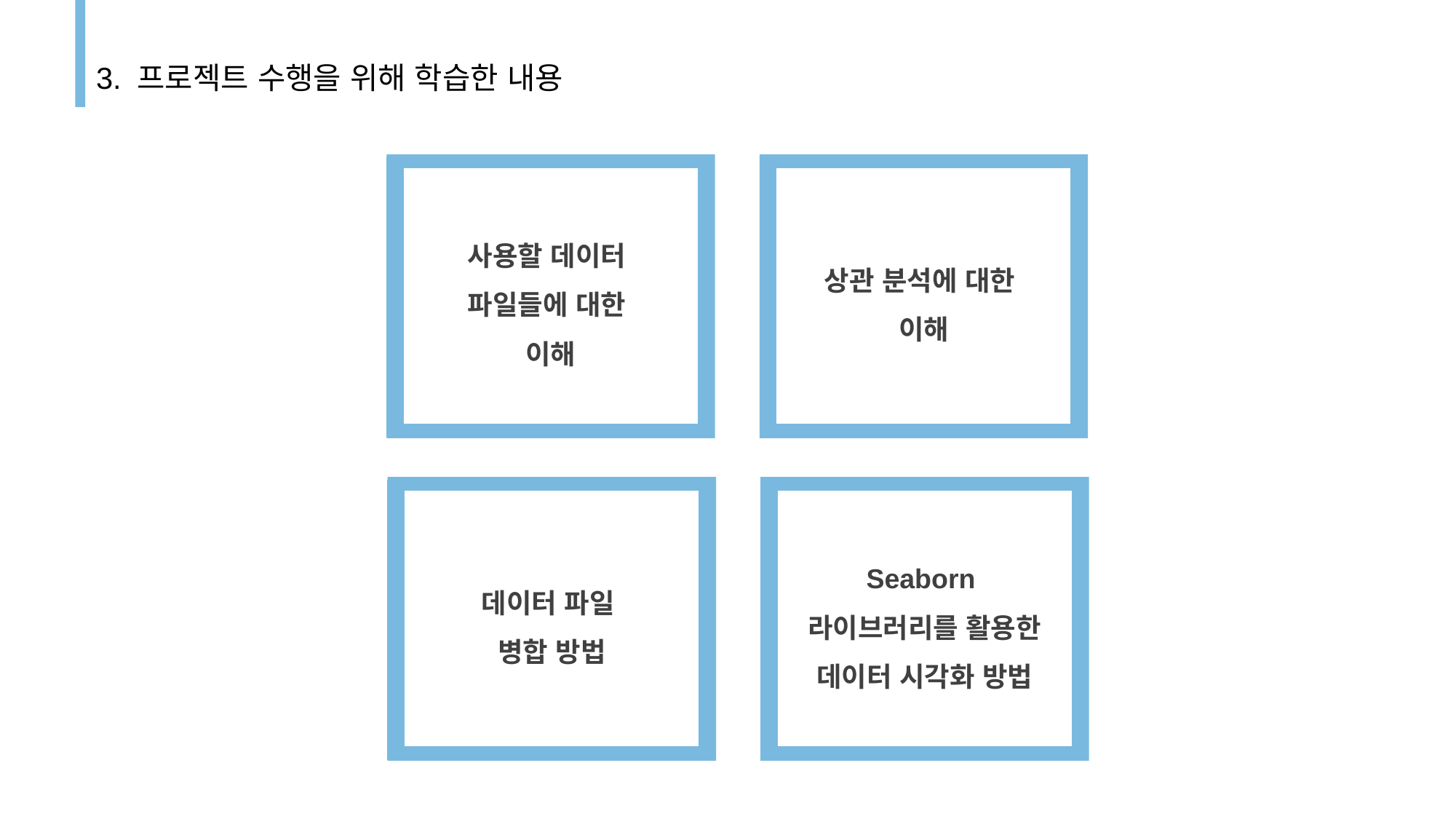

3. 프로젝트 수행을 위해 학습한 내용

사용할 데이터
파일들에 대한
이해

상관 분석에 대한
이해

데이터 파일
병합 방법

Seaborn
라이브러리를 활용한 데이터 시각화 방법